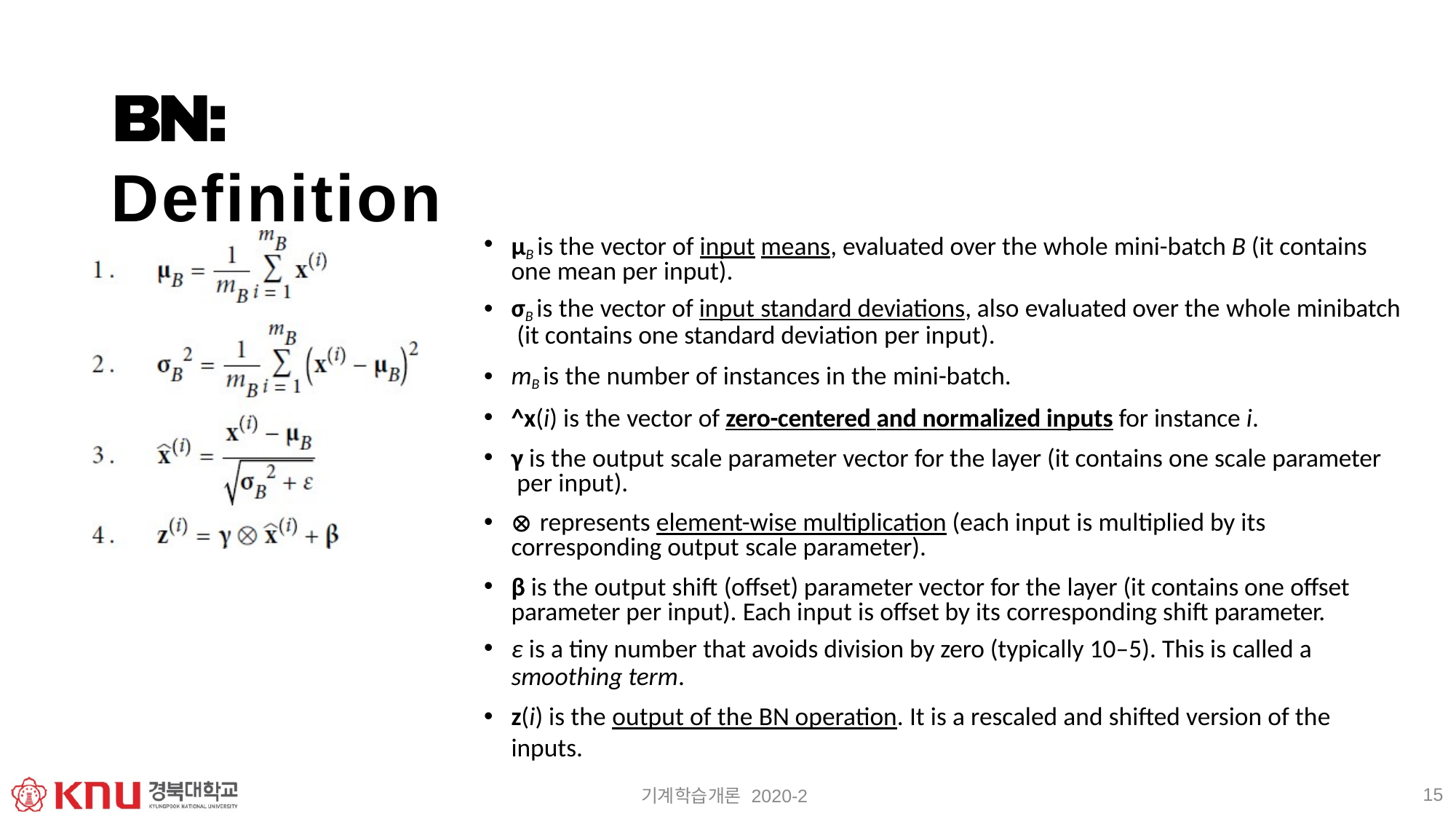

# BN: Definition
μB is the vector of input means, evaluated over the whole mini-batch B (it contains  one mean per input).
σB is the vector of input standard deviations, also evaluated over the whole minibatch  (it contains one standard deviation per input).
mB is the number of instances in the mini-batch.
^x(i) is the vector of zero-centered and normalized inputs for instance i.
γ is the output scale parameter vector for the layer (it contains one scale parameter  per input).
⊗ represents element-wise multiplication (each input is multiplied by its  corresponding output scale parameter).
β is the output shift (offset) parameter vector for the layer (it contains one offset  parameter per input). Each input is offset by its corresponding shift parameter.
ε is a tiny number that avoids division by zero (typically 10–5). This is called a
smoothing term.
z(i) is the output of the BN operation. It is a rescaled and shifted version of the inputs.

15
기계학습개론 2020-2